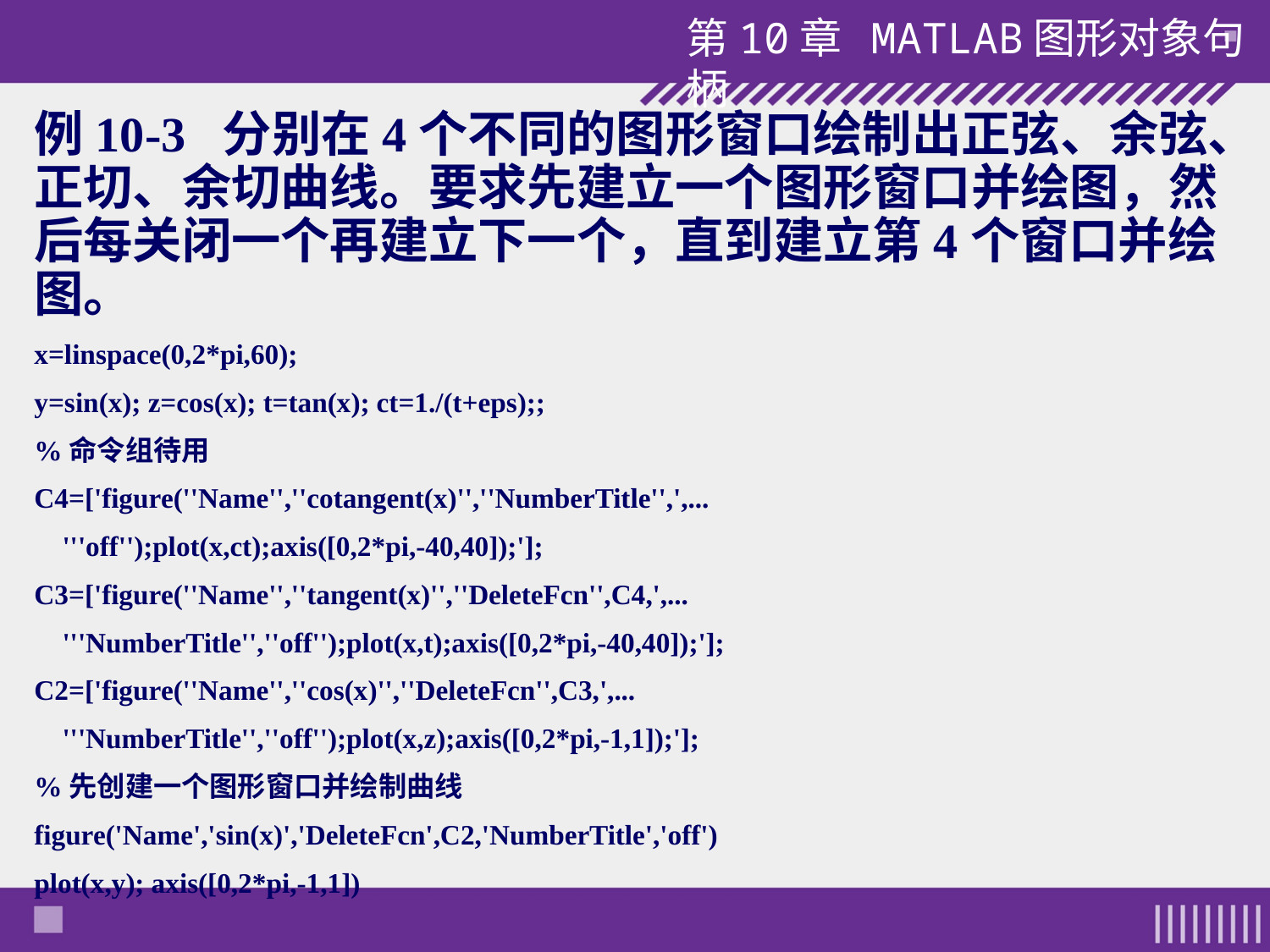

例10-3  分别在4个不同的图形窗口绘制出正弦、余弦、正切、余切曲线。要求先建立一个图形窗口并绘图，然后每关闭一个再建立下一个，直到建立第4个窗口并绘图。
x=linspace(0,2*pi,60);
y=sin(x); z=cos(x); t=tan(x); ct=1./(t+eps);;
%命令组待用
C4=['figure(''Name'',''cotangent(x)'',''NumberTitle'',',...
    '''off'');plot(x,ct);axis([0,2*pi,-40,40]);'];
C3=['figure(''Name'',''tangent(x)'',''DeleteFcn'',C4,',...
    '''NumberTitle'',''off'');plot(x,t);axis([0,2*pi,-40,40]);'];
C2=['figure(''Name'',''cos(x)'',''DeleteFcn'',C3,',...
    '''NumberTitle'',''off'');plot(x,z);axis([0,2*pi,-1,1]);'];
%先创建一个图形窗口并绘制曲线
figure('Name','sin(x)','DeleteFcn',C2,'NumberTitle','off')
plot(x,y); axis([0,2*pi,-1,1])